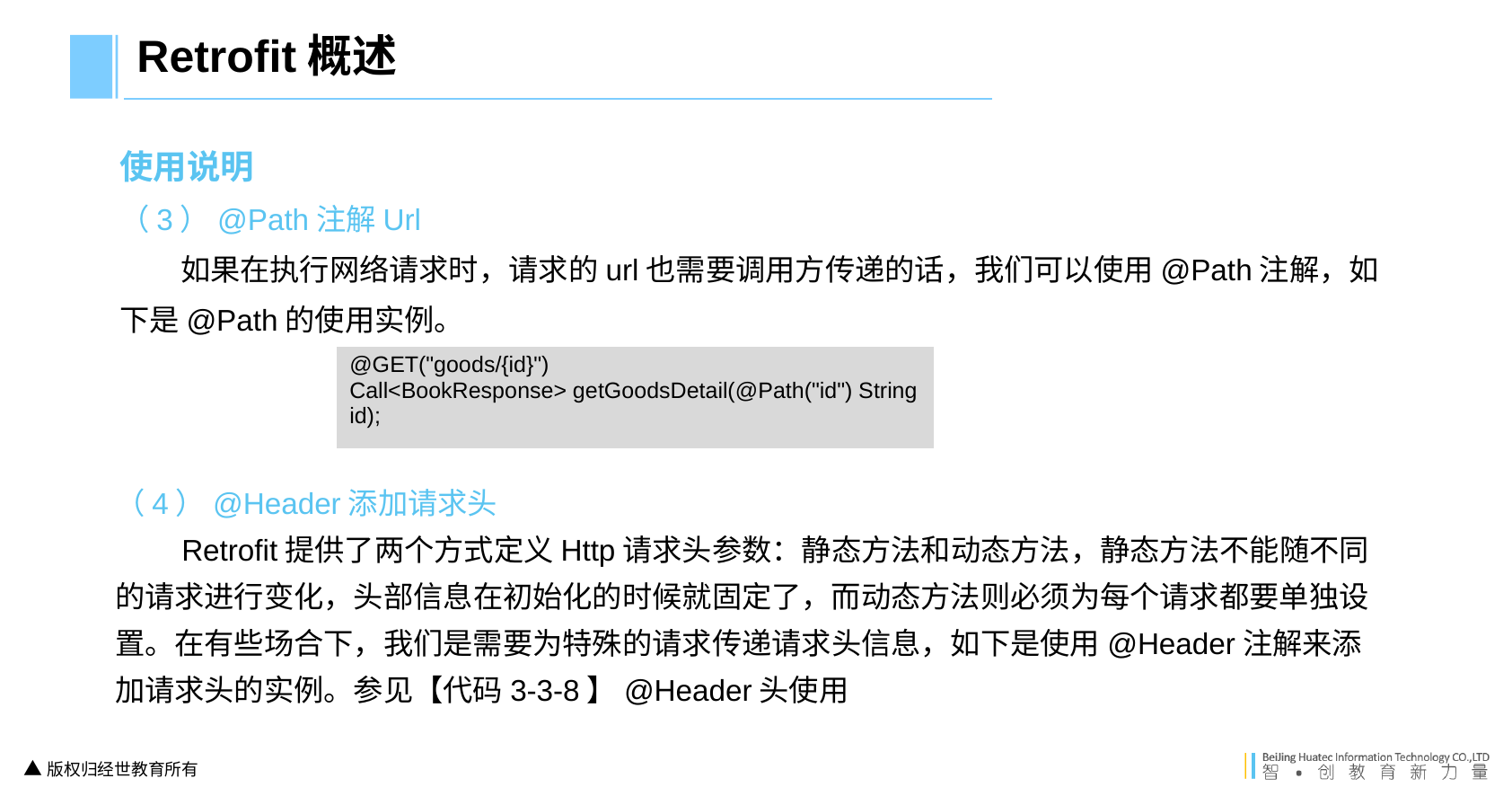

Retrofit概述

使用说明
（3）@Path注解Url
        如果在执行网络请求时，请求的url也需要调用方传递的话，我们可以使用@Path注解，如下是@Path的使用实例。
| @GET("goods/{id}") Call<BookResponse> getGoodsDetail(@Path("id") String id); |
| --- |
（4）@Header添加请求头
        Retrofit提供了两个方式定义Http请求头参数：静态方法和动态方法，静态方法不能随不同的请求进行变化，头部信息在初始化的时候就固定了，而动态方法则必须为每个请求都要单独设置。在有些场合下，我们是需要为特殊的请求传递请求头信息，如下是使用@Header注解来添加请求头的实例。参见【代码3-3-8】@Header头使用